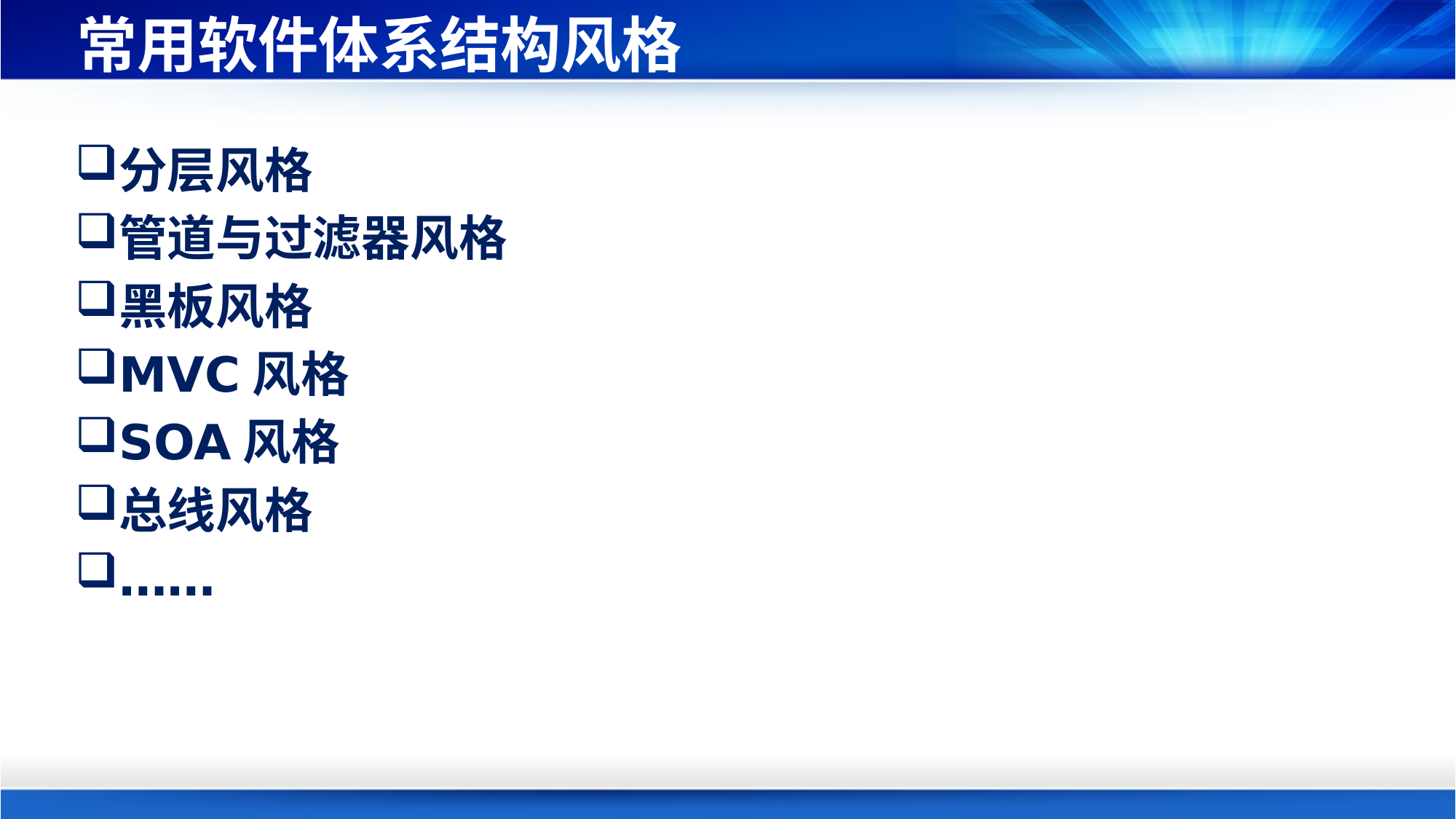

# 常用软件体系结构风格
分层风格
管道与过滤器风格
黑板风格
MVC风格
SOA风格
总线风格
……